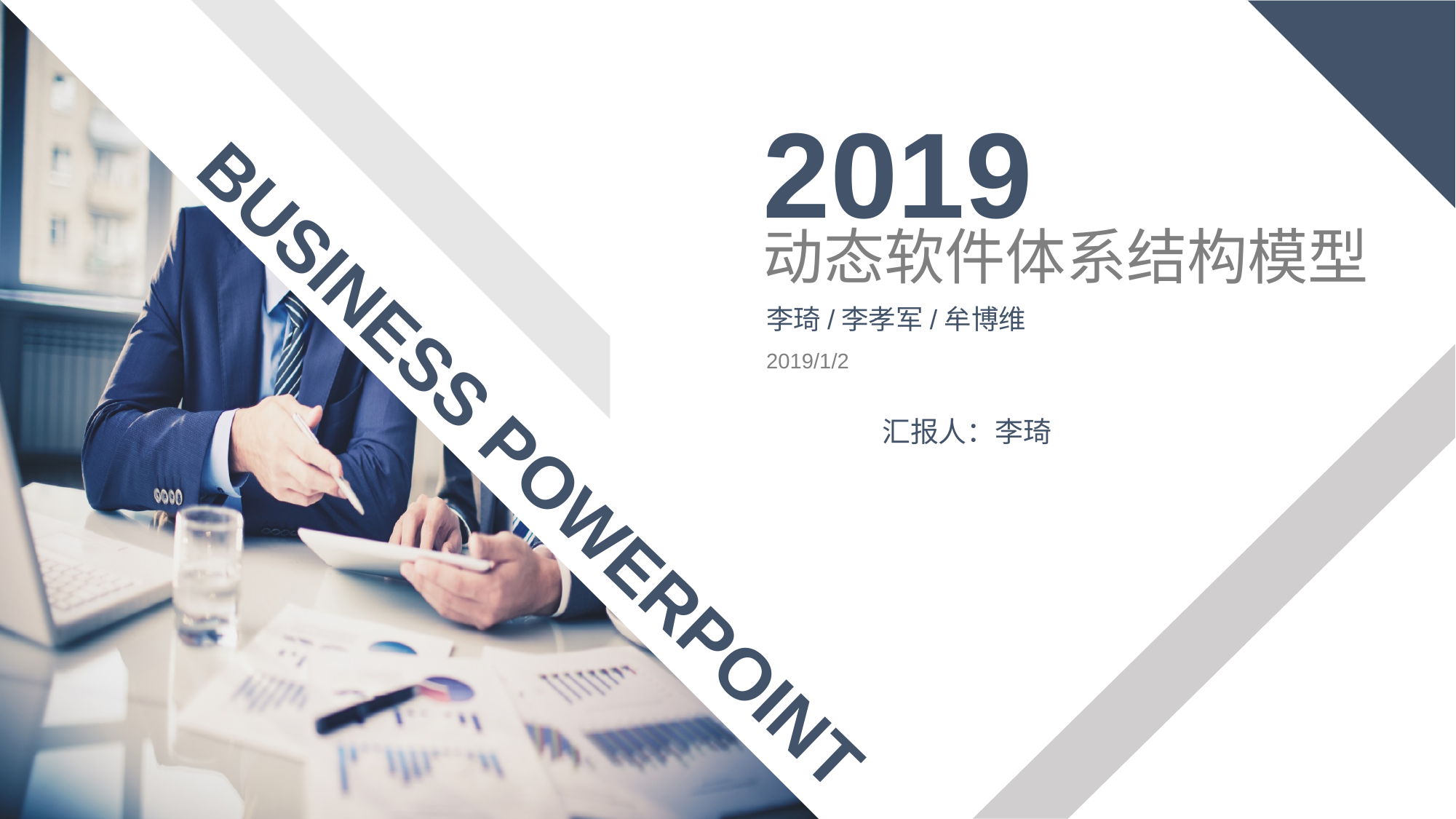

2019
动态软件体系结构模型
李琦/李孝军/牟博维

2019/1/2
汇报人：李琦
BUSINESS POWERPOINT